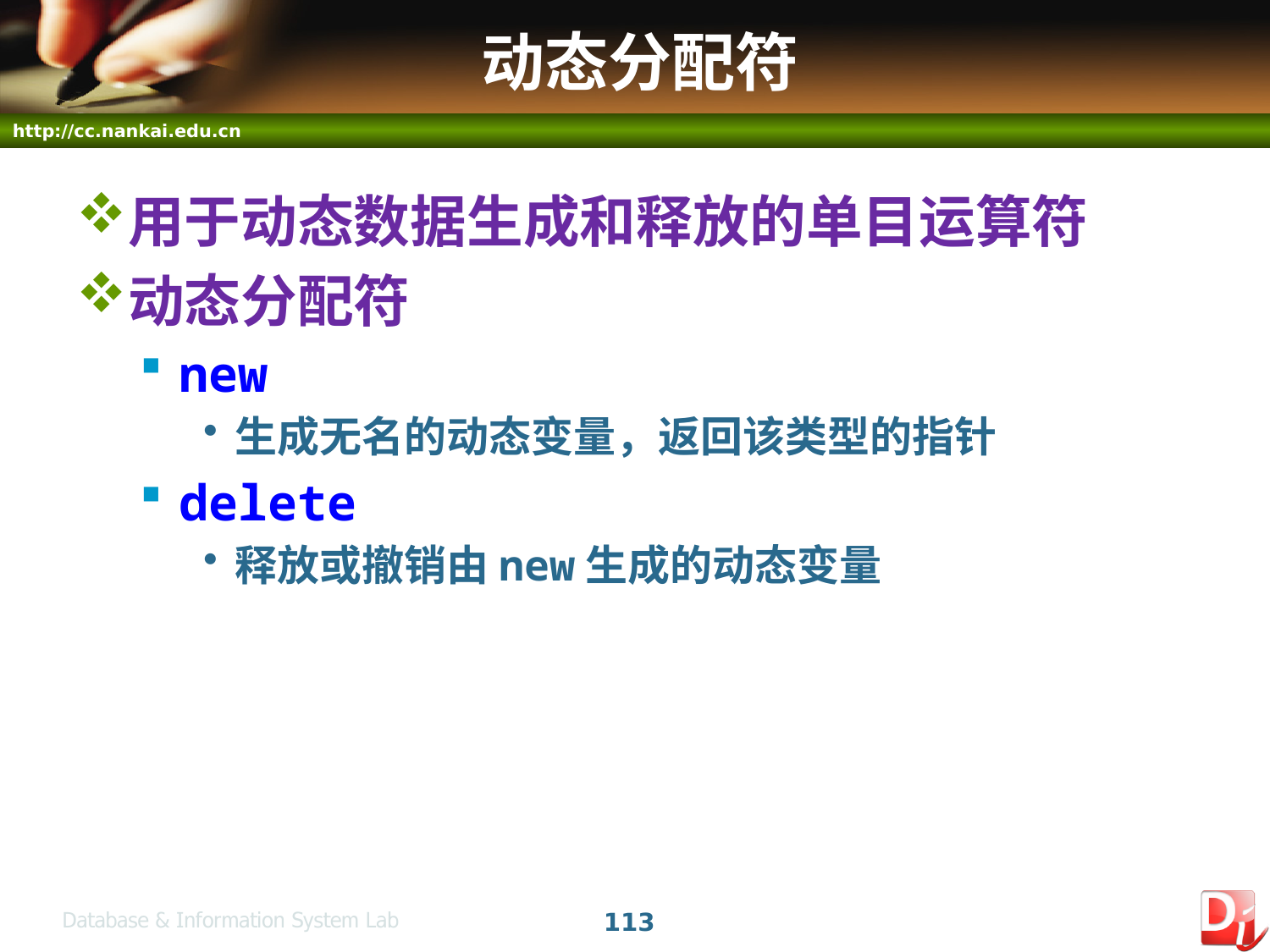

# 动态分配符
用于动态数据生成和释放的单目运算符
动态分配符
new
生成无名的动态变量，返回该类型的指针
delete
释放或撤销由new生成的动态变量
113
Database & Information System Lab